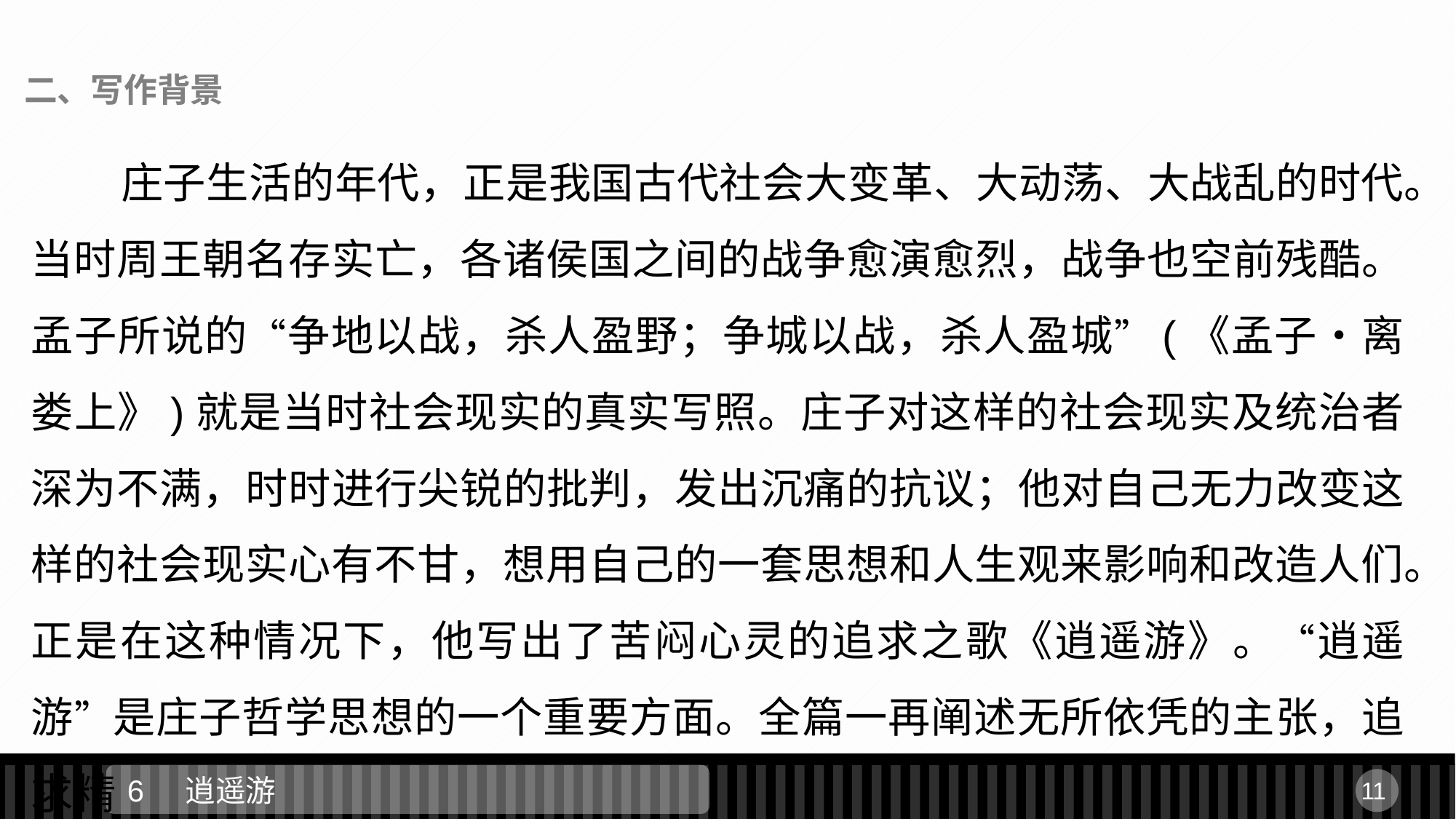

二、写作背景
        庄子生活的年代，正是我国古代社会大变革、大动荡、大战乱的时代。当时周王朝名存实亡，各诸侯国之间的战争愈演愈烈，战争也空前残酷。孟子所说的“争地以战，杀人盈野；争城以战，杀人盈城”(《孟子•离娄上》)就是当时社会现实的真实写照。庄子对这样的社会现实及统治者深为不满，时时进行尖锐的批判，发出沉痛的抗议；他对自己无力改变这样的社会现实心有不甘，想用自己的一套思想和人生观来影响和改造人们。正是在这种情况下，他写出了苦闷心灵的追求之歌《逍遥游》。“逍遥游”是庄子哲学思想的一个重要方面。全篇一再阐述无所依凭的主张，追求精